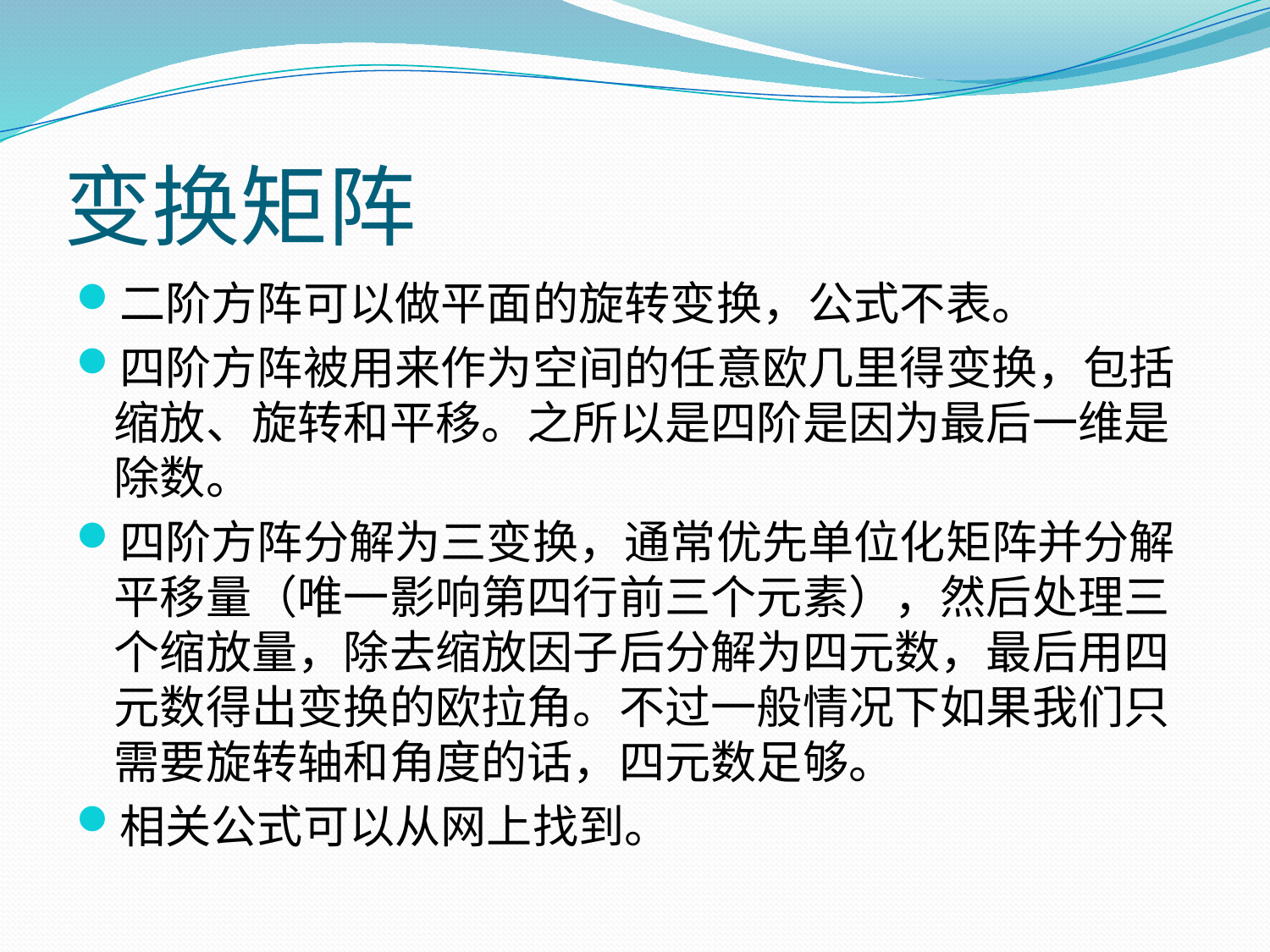

# 变换矩阵
二阶方阵可以做平面的旋转变换，公式不表。
四阶方阵被用来作为空间的任意欧几里得变换，包括缩放、旋转和平移。之所以是四阶是因为最后一维是除数。
四阶方阵分解为三变换，通常优先单位化矩阵并分解平移量（唯一影响第四行前三个元素），然后处理三个缩放量，除去缩放因子后分解为四元数，最后用四元数得出变换的欧拉角。不过一般情况下如果我们只需要旋转轴和角度的话，四元数足够。
相关公式可以从网上找到。